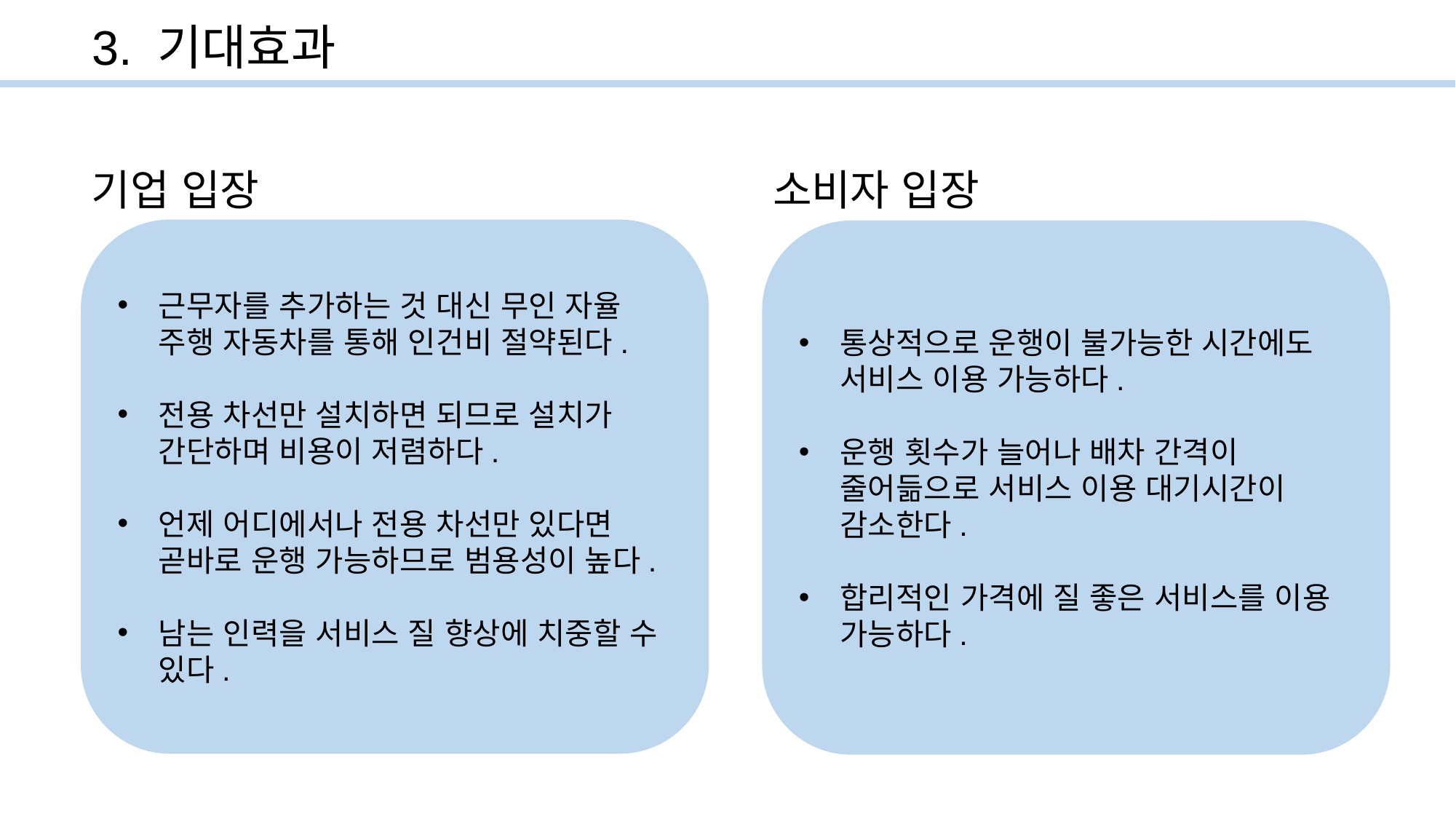

# 3. 기대효과
기업 입장
소비자 입장

근무자를 추가하는 것 대신 무인 자율 주행 자동차를 통해 인건비 절약된다.

전용 차선만 설치하면 되므로 설치가 간단하며 비용이 저렴하다.

언제 어디에서나 전용 차선만 있다면 곧바로 운행 가능하므로 범용성이 높다.

남는 인력을 서비스 질 향상에 치중할 수 있다.

통상적으로 운행이 불가능한 시간에도 서비스 이용 가능하다.

운행 횟수가 늘어나 배차 간격이 줄어듦으로 서비스 이용 대기시간이 감소한다.

합리적인 가격에 질 좋은 서비스를 이용 가능하다.